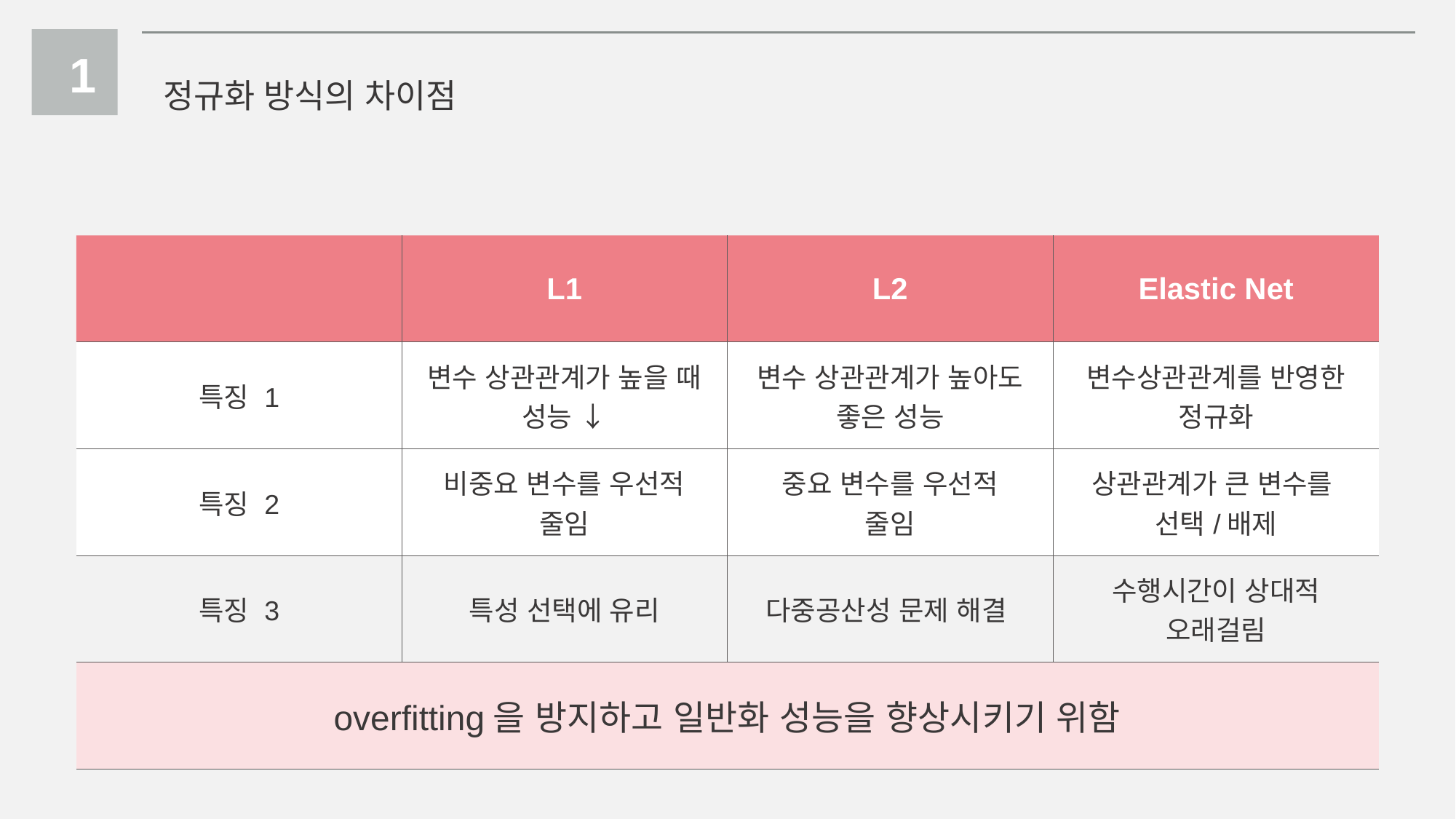

1
정규화 방식의 차이점
|  | L1 | L2 | Elastic Net |
| --- | --- | --- | --- |
| 특징 1 | 변수 상관관계가 높을 때 성능 ↓ | 변수 상관관계가 높아도 좋은 성능 | 변수상관관계를 반영한 정규화 |
| 특징 2 | 비중요 변수를 우선적 줄임 | 중요 변수를 우선적 줄임 | 상관관계가 큰 변수를 선택/배제 |
| 특징 3 | 특성 선택에 유리 | 다중공산성 문제 해결 | 수행시간이 상대적 오래걸림 |
| overfitting을 방지하고 일반화 성능을 향상시키기 위함 |  |  |  |
Copyrightⓒ. Saebyeol Yu. All Rights Reserved.